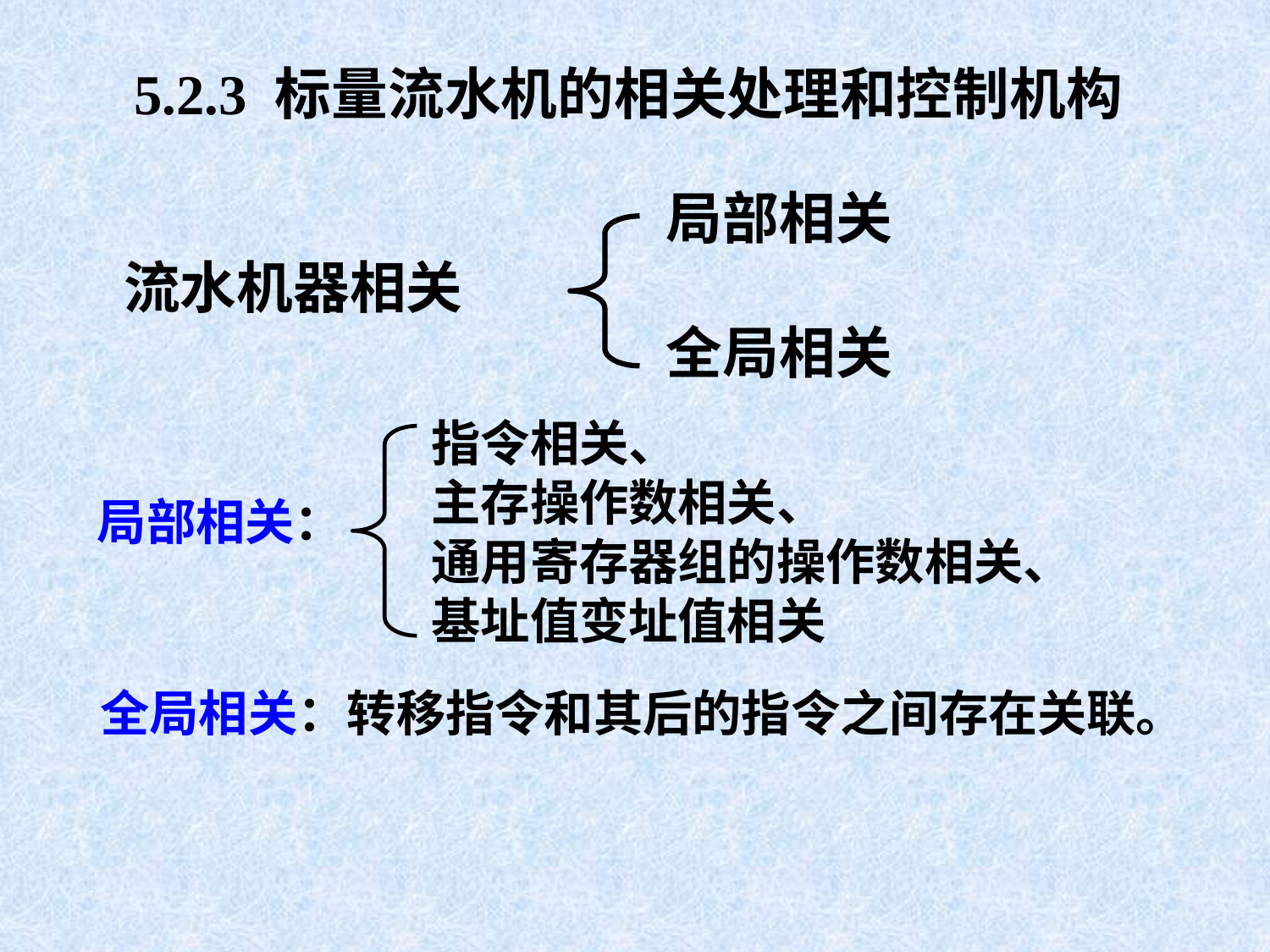

# 5.2.3 标量流水机的相关处理和控制机构
局部相关

全局相关

流水机器相关
指令相关、
主存操作数相关、
通用寄存器组的操作数相关、
基址值变址值相关

局部相关：
全局相关：转移指令和其后的指令之间存在关联。